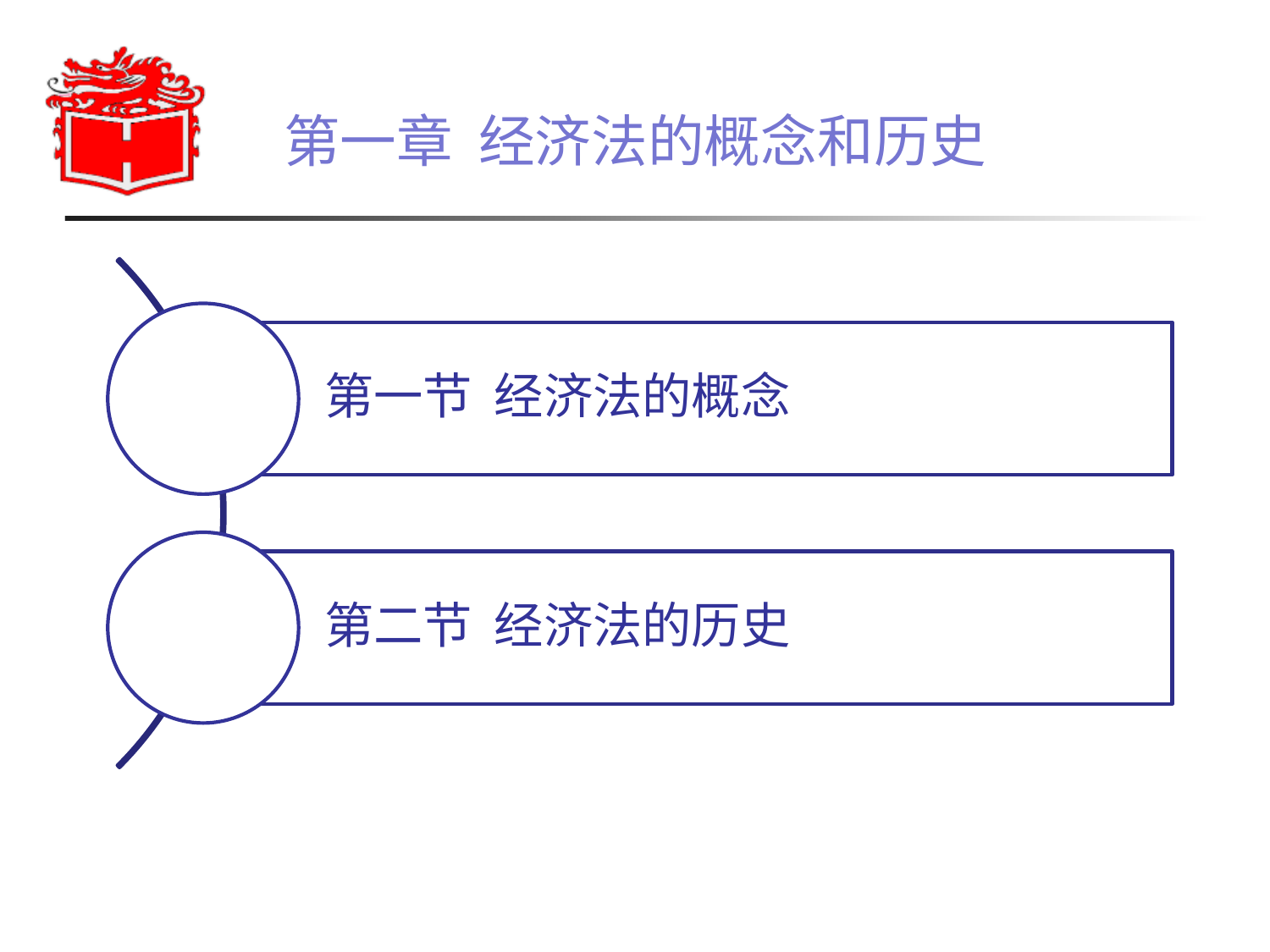

# 第一章  经济法的概念和历史
第一节  经济法的概念
第二节  经济法的历史